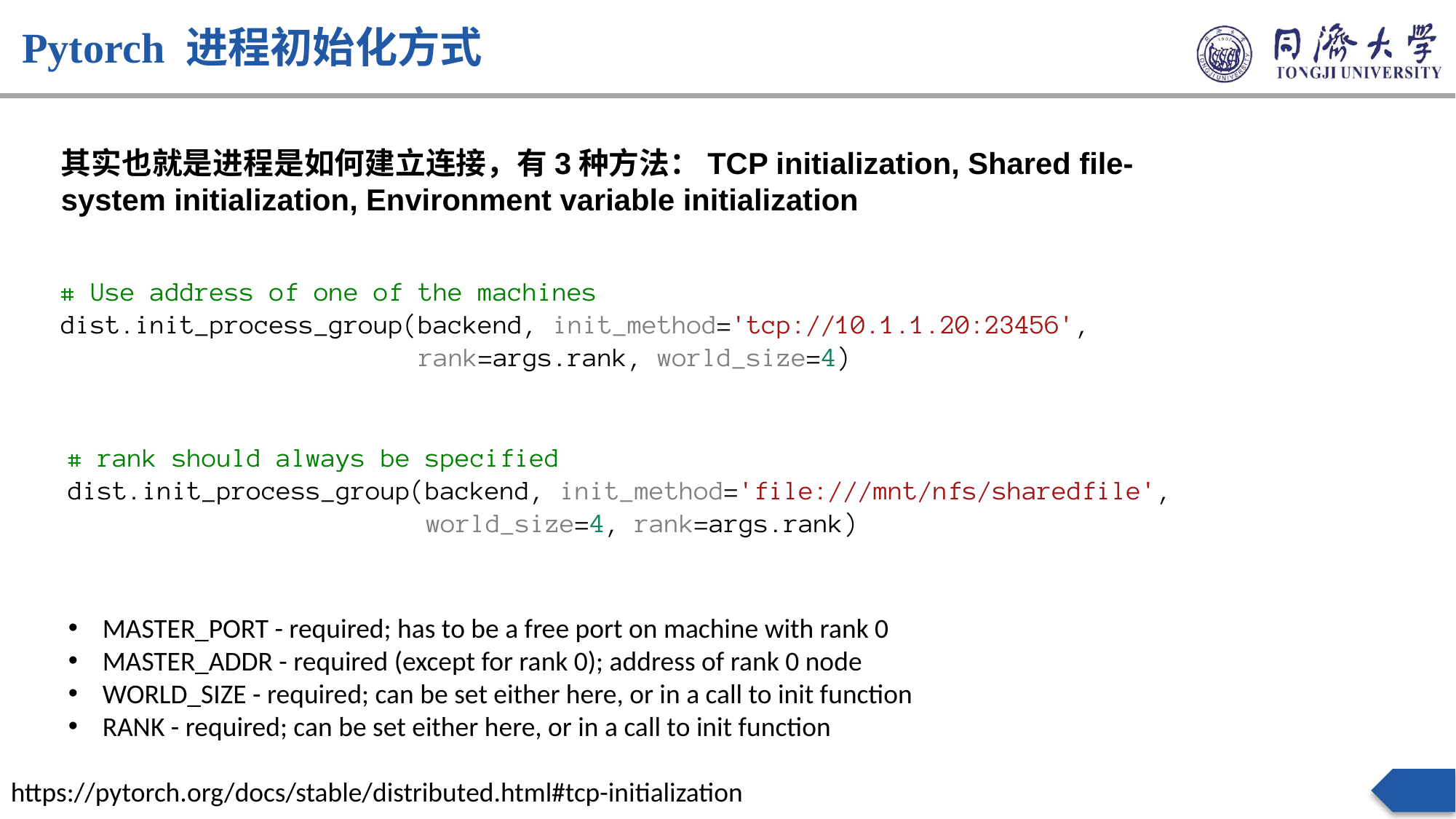

Pytorch 进程初始化方式

其实也就是进程是如何建立连接，有3种方法：TCP initialization, Shared file-system initialization, Environment variable initialization
# Use address of one of the machines
dist.init_process_group(backend, init_method='tcp://10.1.1.20:23456',
                        rank=args.rank, world_size=4)
# rank should always be specified
dist.init_process_group(backend, init_method='file:///mnt/nfs/sharedfile',
                        world_size=4, rank=args.rank)
MASTER_PORT - required; has to be a free port on machine with rank 0
MASTER_ADDR - required (except for rank 0); address of rank 0 node
WORLD_SIZE - required; can be set either here, or in a call to init function
RANK - required; can be set either here, or in a call to init function
https://pytorch.org/docs/stable/distributed.html#tcp-initialization